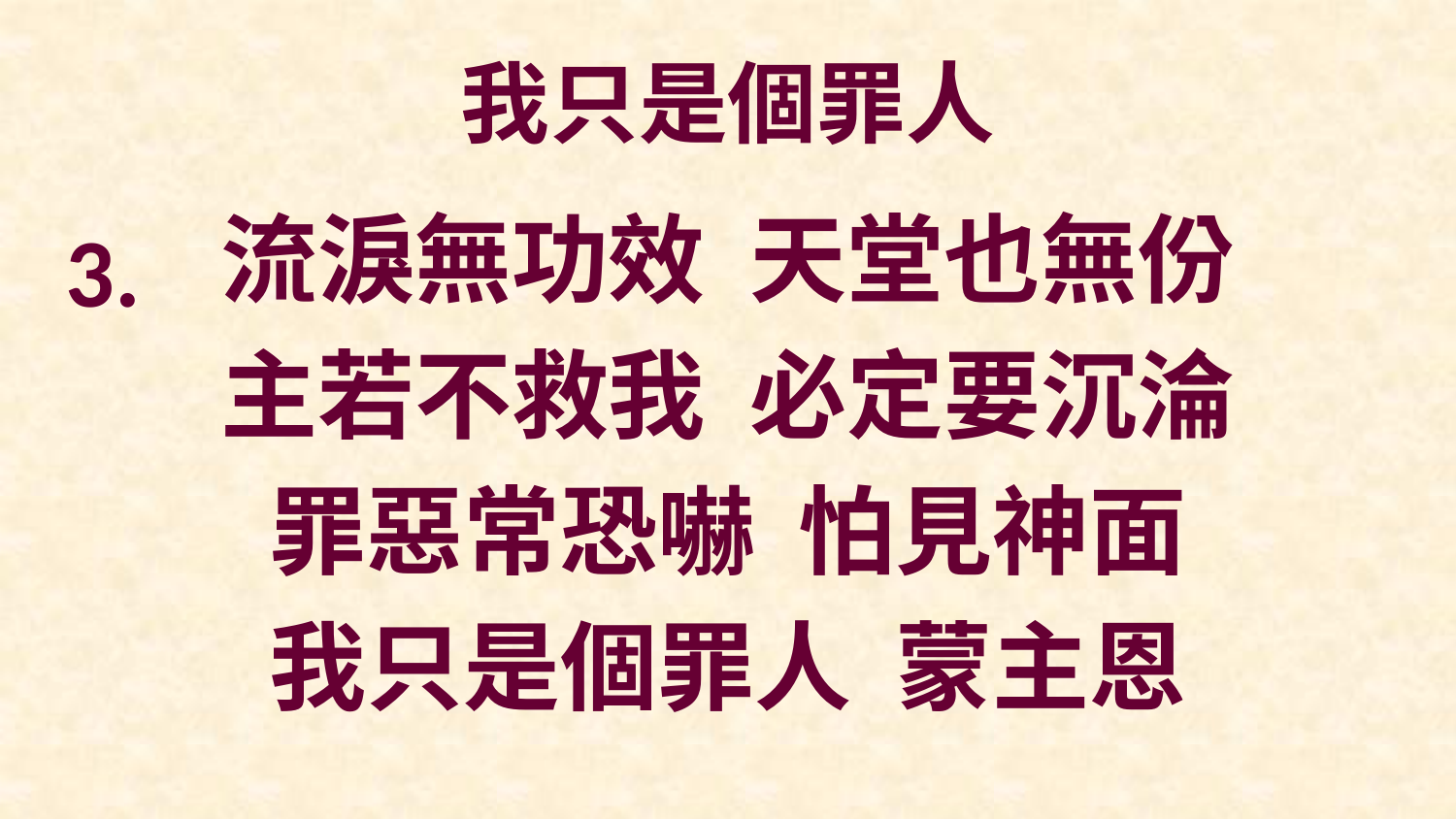

# 我只是個罪人
流淚無功效  天堂也無份
主若不救我  必定要沉淪
罪惡常恐嚇  怕見神面
我只是個罪人  蒙主恩
3.